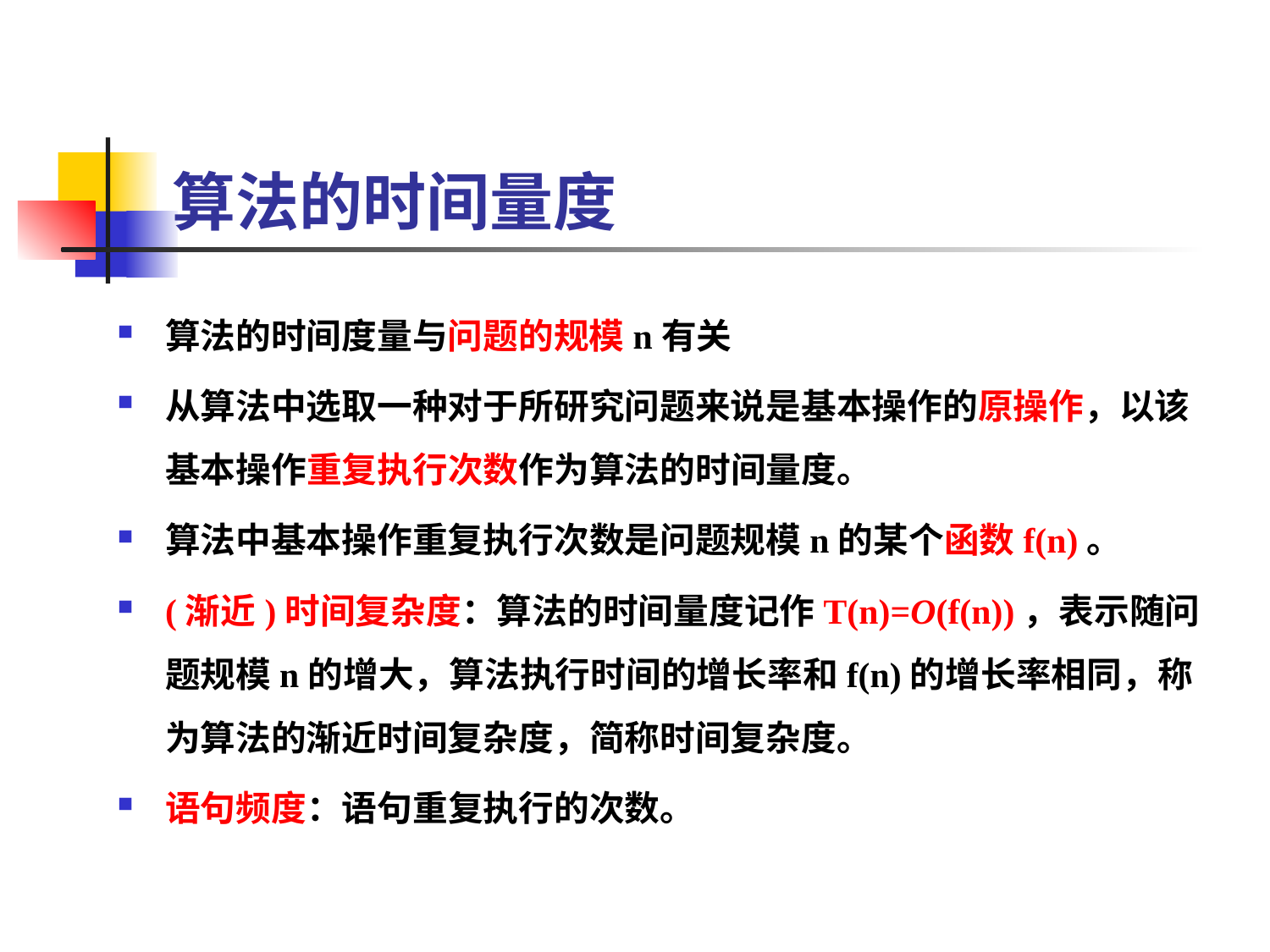

# 算法的时间量度
算法的时间度量与问题的规模n有关
从算法中选取一种对于所研究问题来说是基本操作的原操作，以该基本操作重复执行次数作为算法的时间量度。
算法中基本操作重复执行次数是问题规模n的某个函数f(n)。
(渐近)时间复杂度：算法的时间量度记作T(n)=O(f(n))，表示随问题规模n的增大，算法执行时间的增长率和f(n)的增长率相同，称为算法的渐近时间复杂度，简称时间复杂度。
语句频度：语句重复执行的次数。